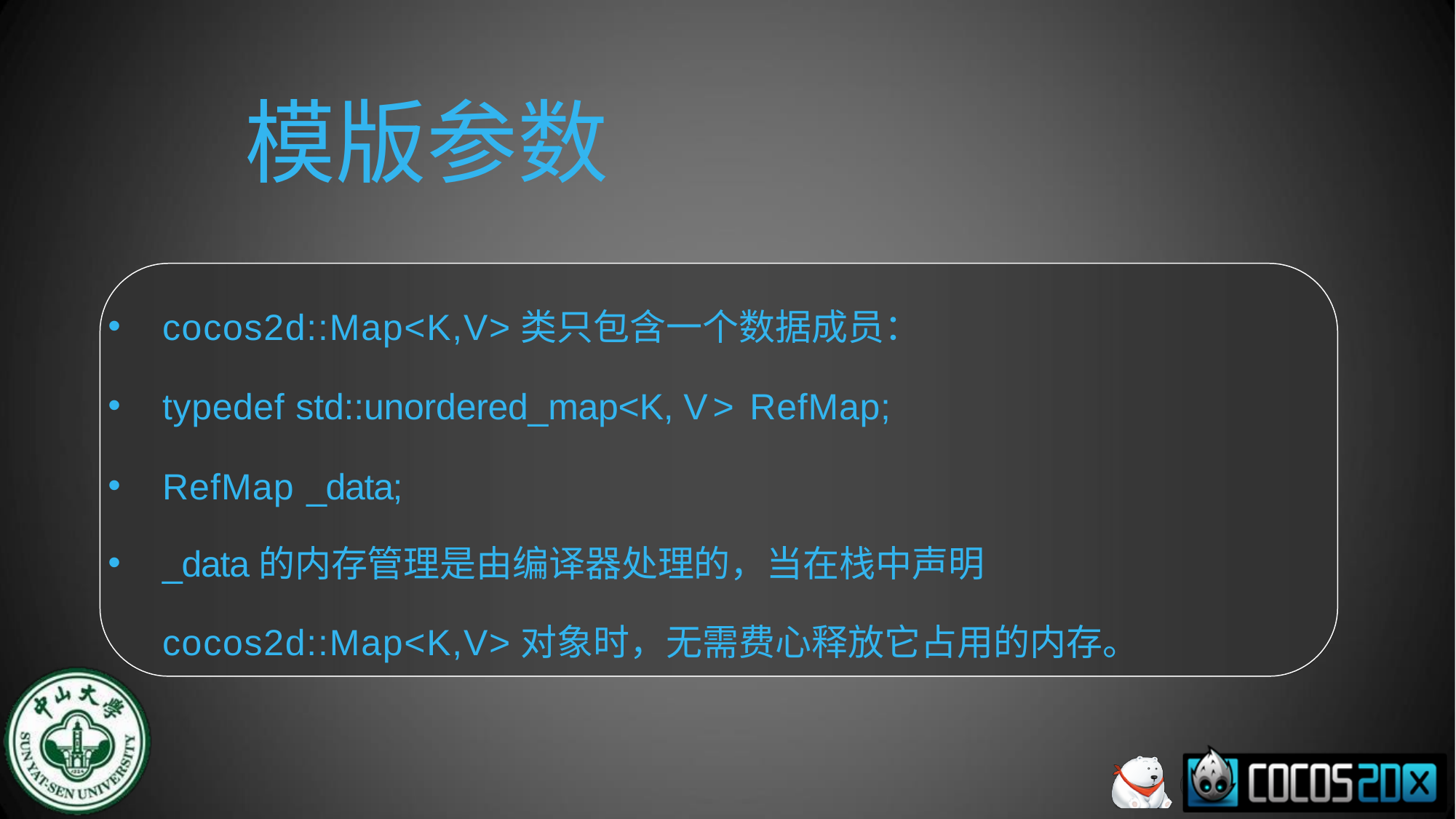

# 模版参数

cocos2d::Map<K,V>类只包含一个数据成员：
typedef std::unordered_map<K, V> RefMap;
RefMap _data;
_data的内存管理是由编译器处理的，当在栈中声明
cocos2d::Map<K,V>对象时，无需费心释放它占用的内存。